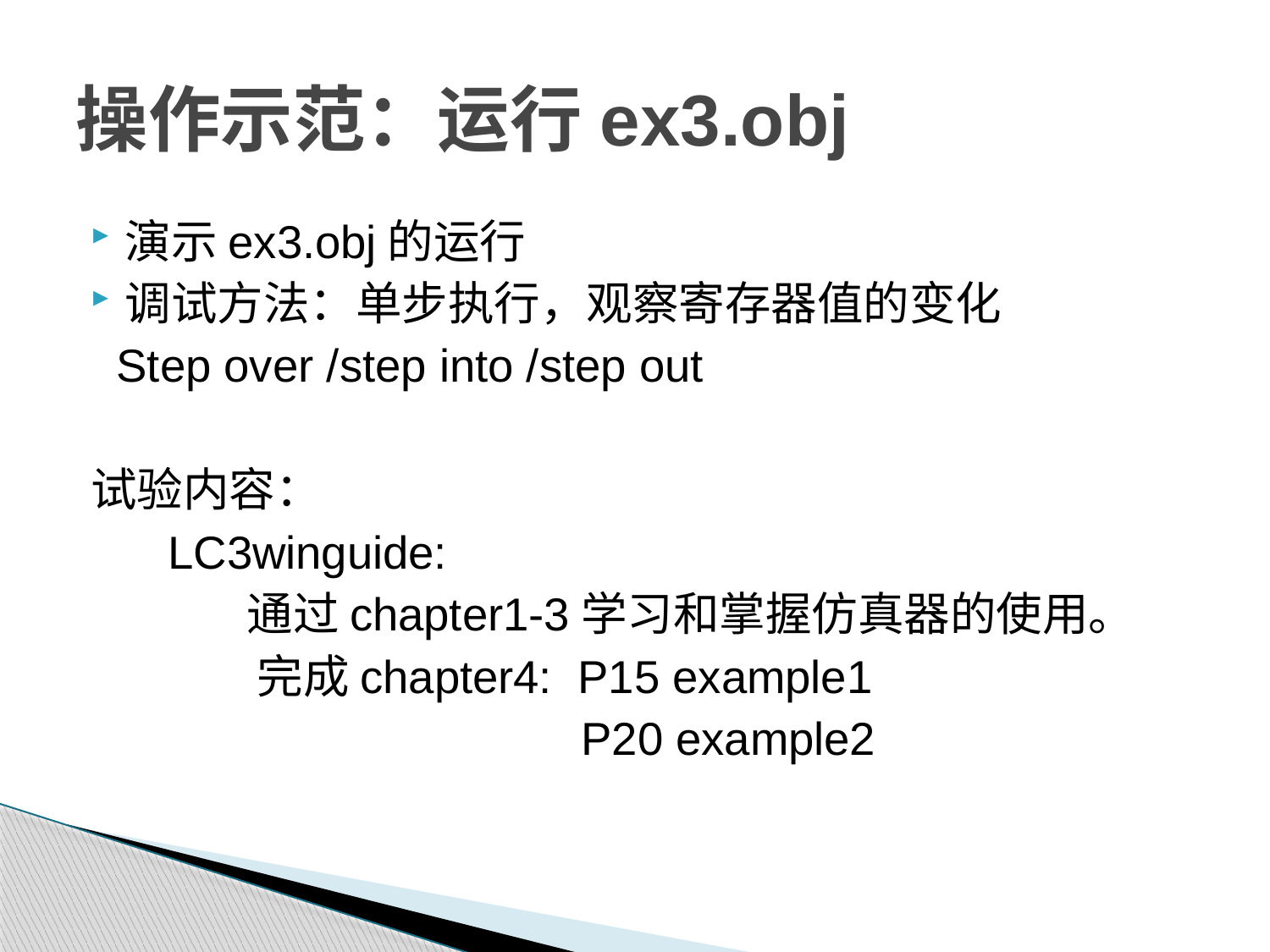

# 操作示范：运行ex3.obj
演示ex3.obj的运行
调试方法：单步执行，观察寄存器值的变化
  Step over /step into /step out

试验内容：
      LC3winguide:
              通过chapter1-3学习和掌握仿真器的使用。
               完成chapter4:  P15 example1
                                      P20 example2